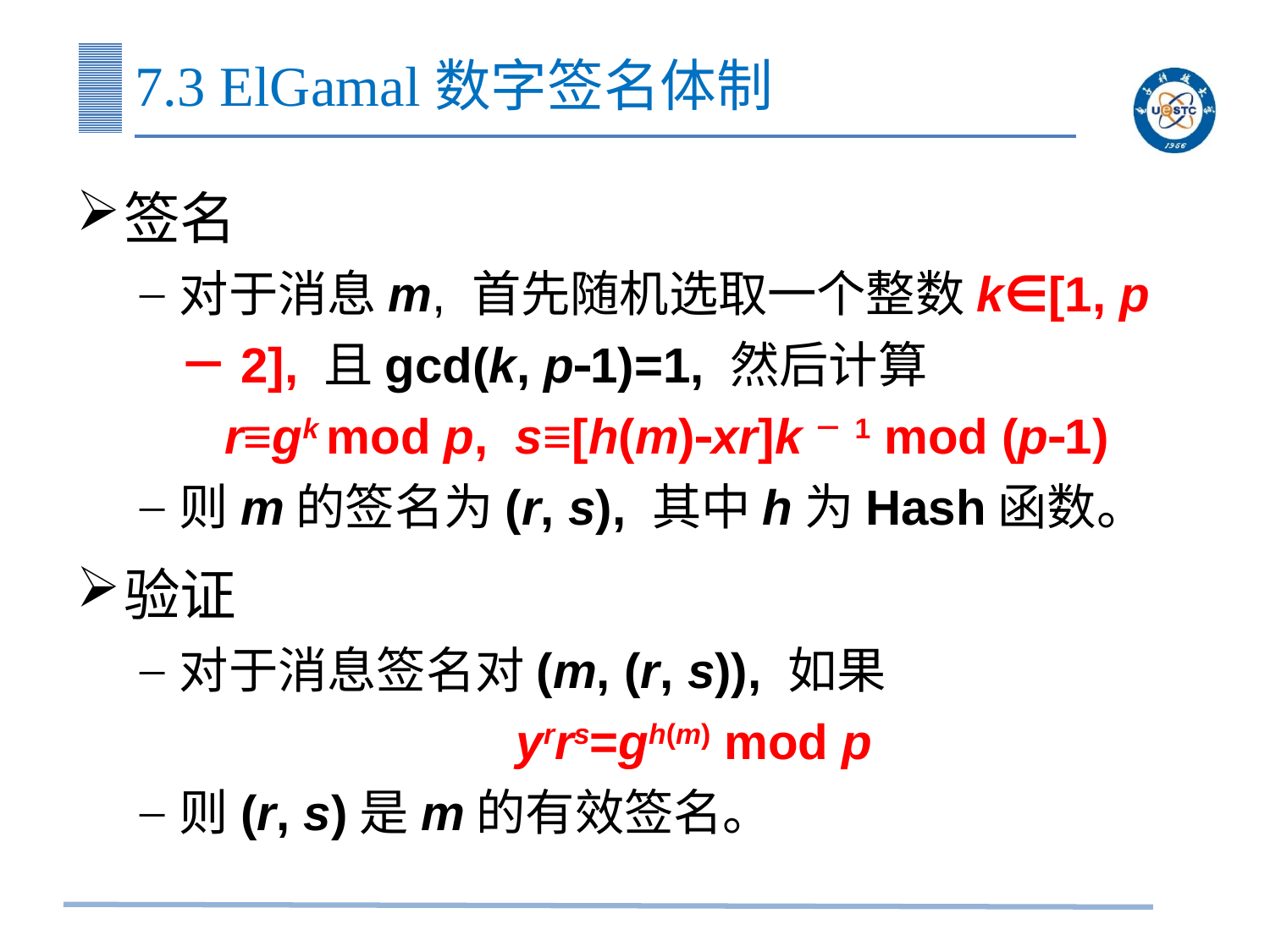

# 7.3 ElGamal数字签名体制
签名
对于消息m, 首先随机选取一个整数k∈[1, p－2], 且gcd(k, p−1)=1, 然后计算
r≡gk mod p,  s≡[h(m)−xr]k－1 mod (p−1)
则m的签名为(r, s), 其中h为Hash函数。
验证
对于消息签名对(m, (r, s)), 如果
yrrs=gh(m) mod p
则(r, s)是m的有效签名。